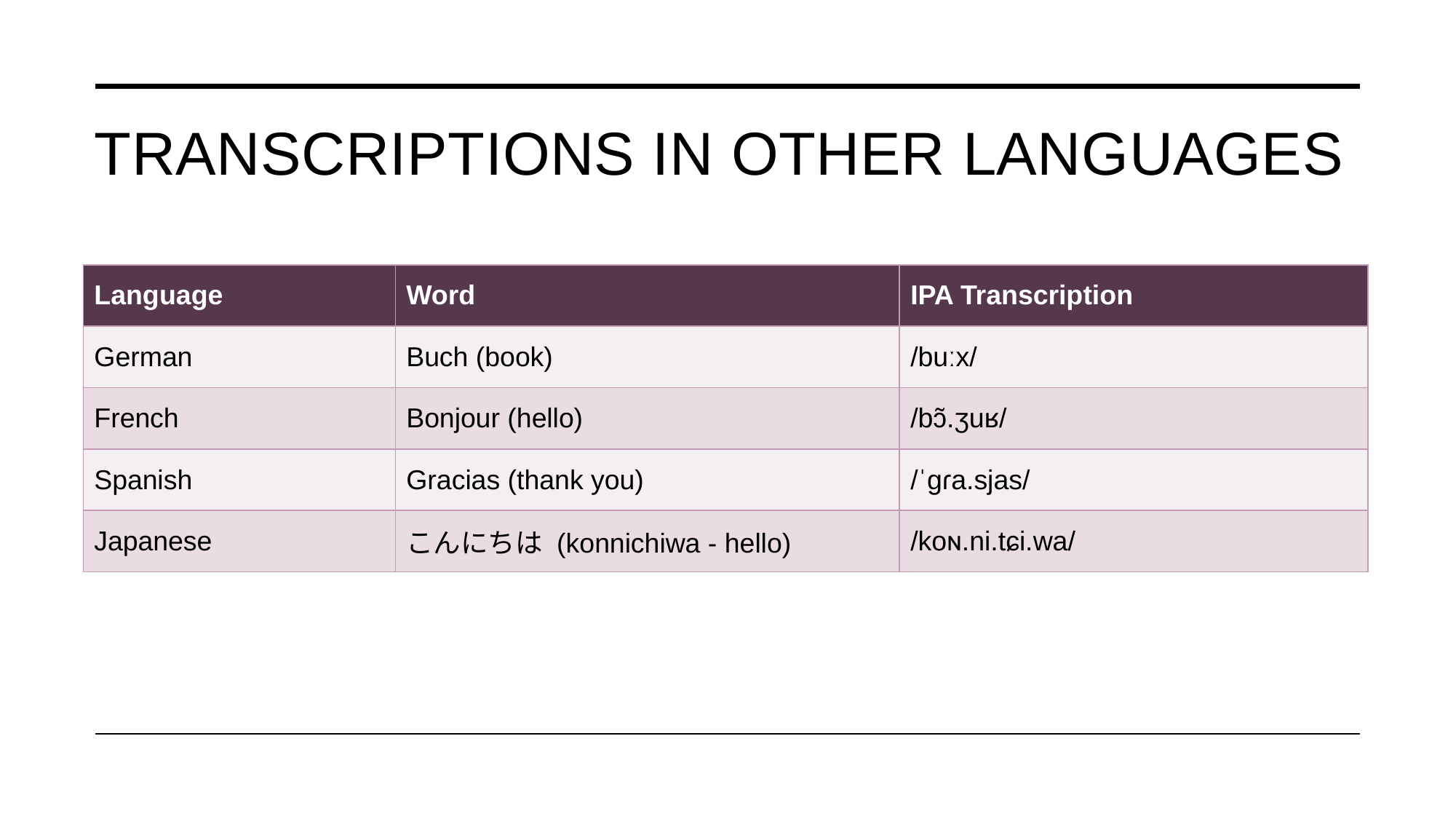

# Transcriptions in Other Languages
| Language | Word | IPA Transcription |
| --- | --- | --- |
| German | Buch (book) | /buːx/ |
| French | Bonjour (hello) | /bɔ̃.ʒuʁ/ |
| Spanish | Gracias (thank you) | /ˈɡɾa.sjas/ |
| Japanese | こんにちは (konnichiwa - hello) | /koɴ.ni.tɕi.wa/ |